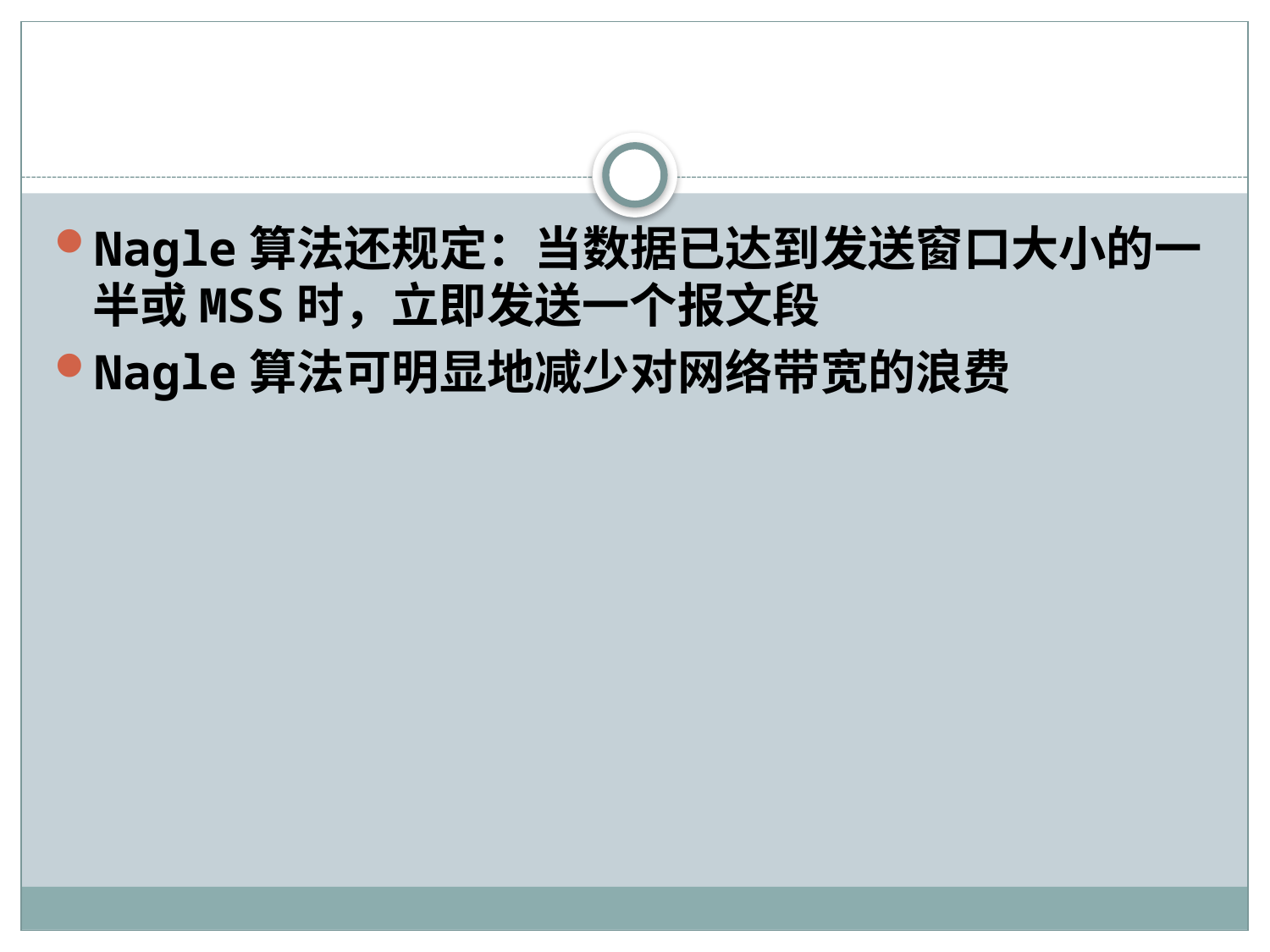

#
Nagle算法还规定：当数据已达到发送窗口大小的一半或MSS时，立即发送一个报文段
Nagle算法可明显地减少对网络带宽的浪费